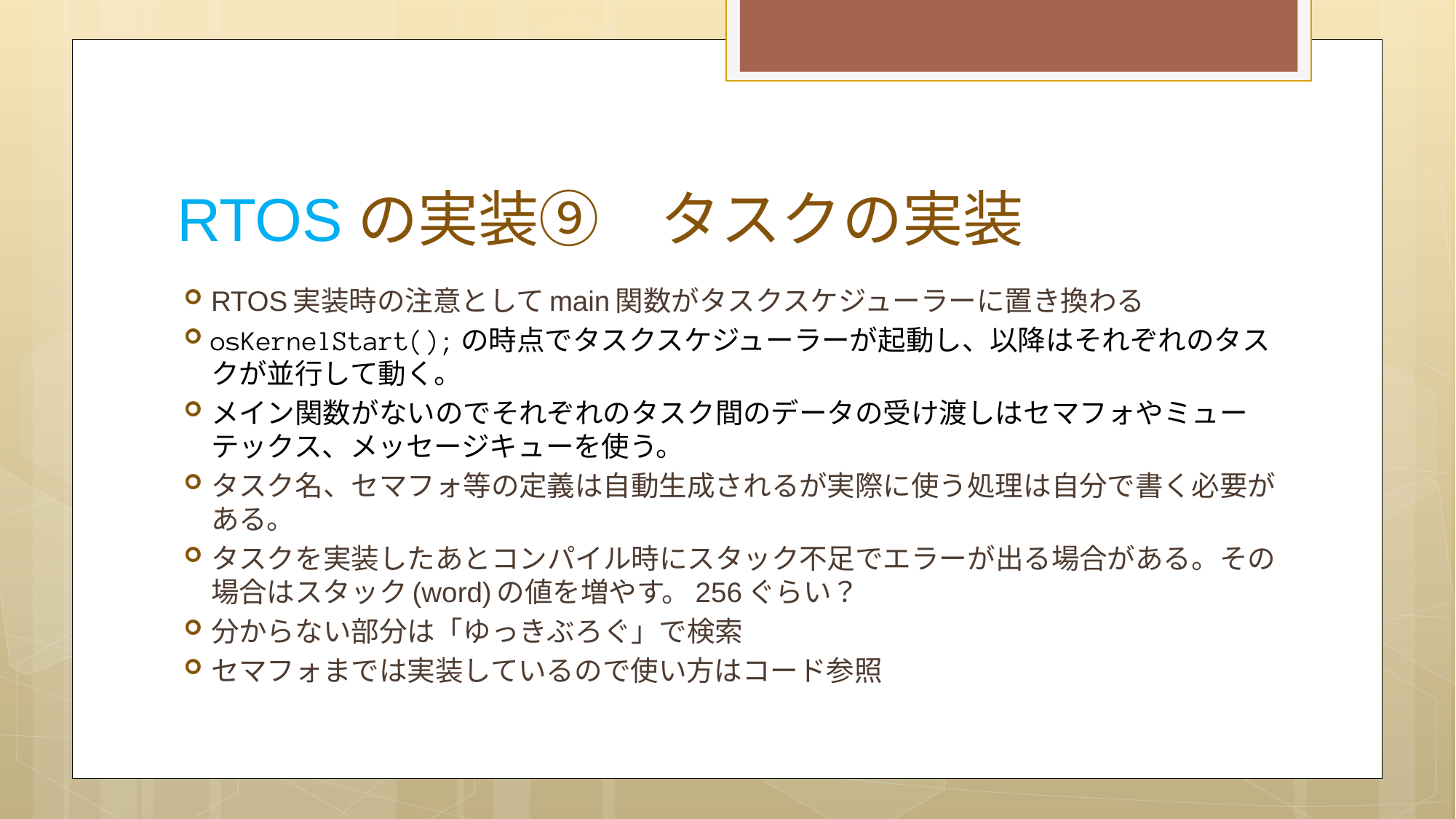

# RTOSの実装⑨　タスクの実装
RTOS実装時の注意としてmain関数がタスクスケジューラーに置き換わる
osKernelStart();の時点でタスクスケジューラーが起動し、以降はそれぞれのタスクが並行して動く。
メイン関数がないのでそれぞれのタスク間のデータの受け渡しはセマフォやミューテックス、メッセージキューを使う。
タスク名、セマフォ等の定義は自動生成されるが実際に使う処理は自分で書く必要がある。
タスクを実装したあとコンパイル時にスタック不足でエラーが出る場合がある。その場合はスタック(word)の値を増やす。256ぐらい？
分からない部分は「ゆっきぶろぐ」で検索
セマフォまでは実装しているので使い方はコード参照